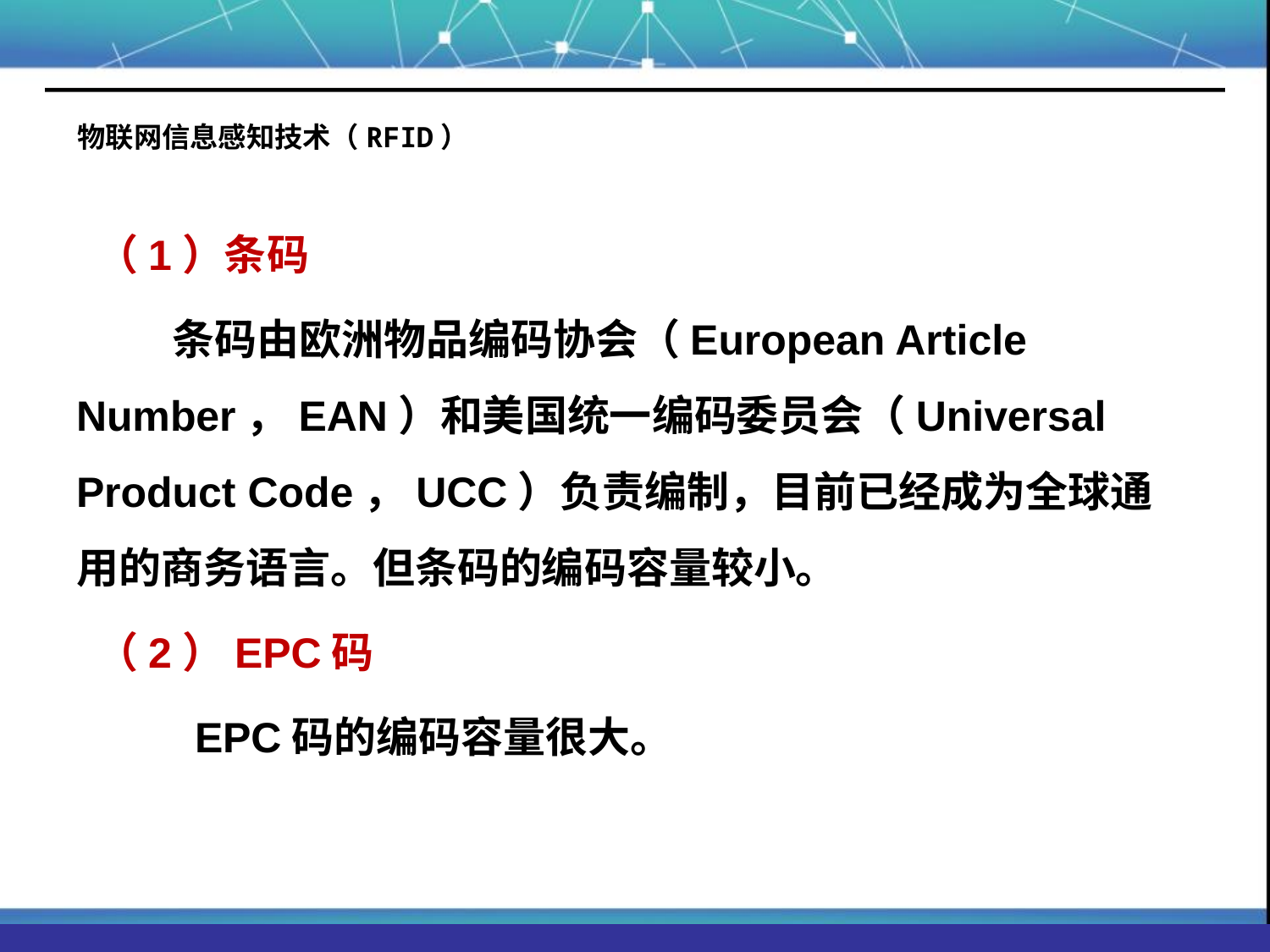

# 物联网信息感知技术（RFID）

 （1）条码
         条码由欧洲物品编码协会（European Article Number，EAN）和美国统一编码委员会（Universal Product Code，UCC）负责编制，目前已经成为全球通用的商务语言。但条码的编码容量较小。
 （2）EPC码
          EPC码的编码容量很大。